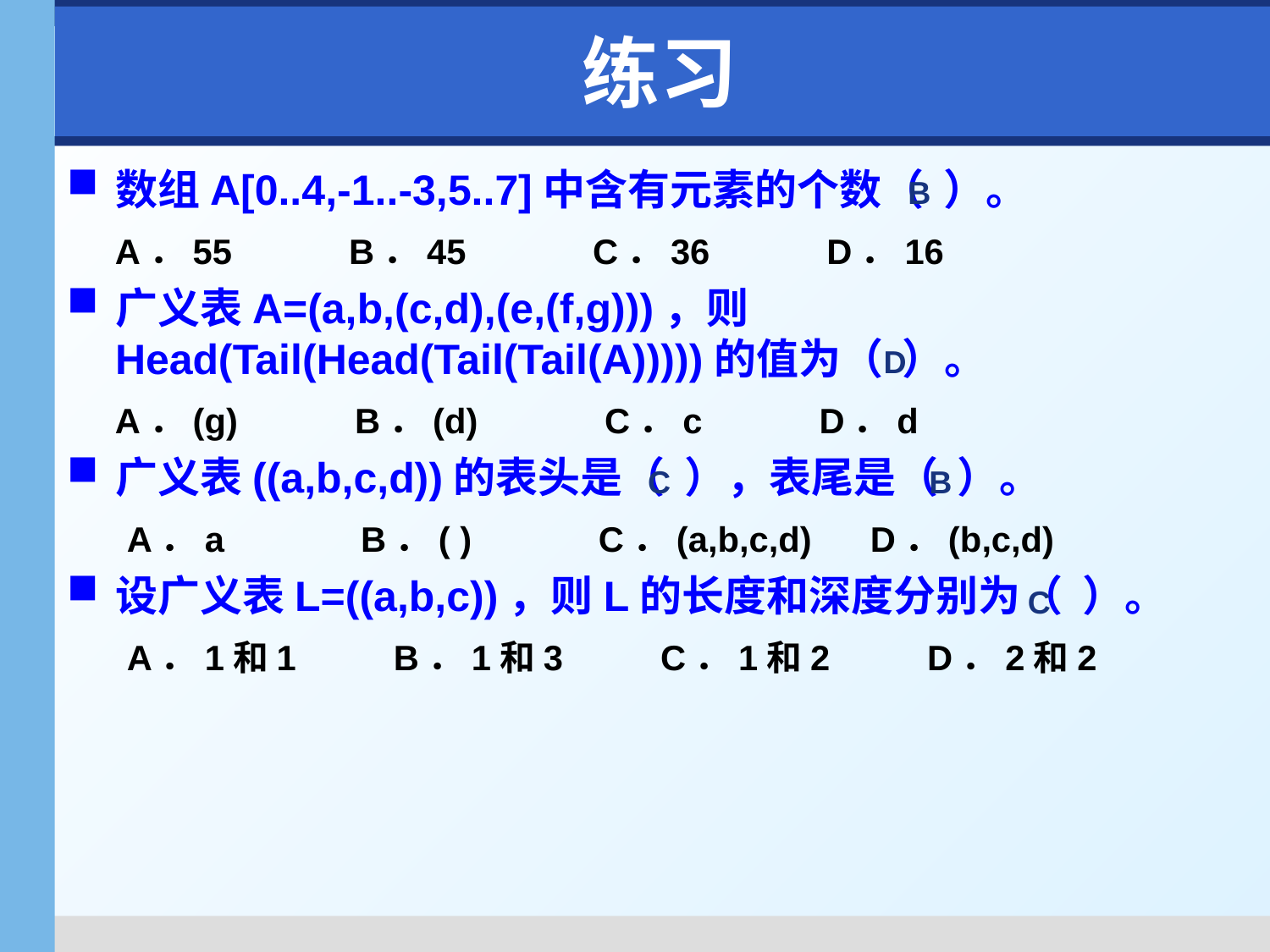

# 练习
数组A[0..4,-1..-3,5..7]中含有元素的个数（  ）。
    A．55            B．45             C．36            D．16
广义表A=(a,b,(c,d),(e,(f,g)))，则Head(Tail(Head(Tail(Tail(A)))))的值为（  ）。
    A．(g)            B．(d)             C．c            D．d
广义表((a,b,c,d))的表头是（  ），表尾是（  ）。
     A．a              B．( )             C．(a,b,c,d)      D．(b,c,d)
设广义表L=((a,b,c))，则L的长度和深度分别为（  ）。
     A．1和1          B．1和3          C．1和2          D．2和2

B
D
C
B
C